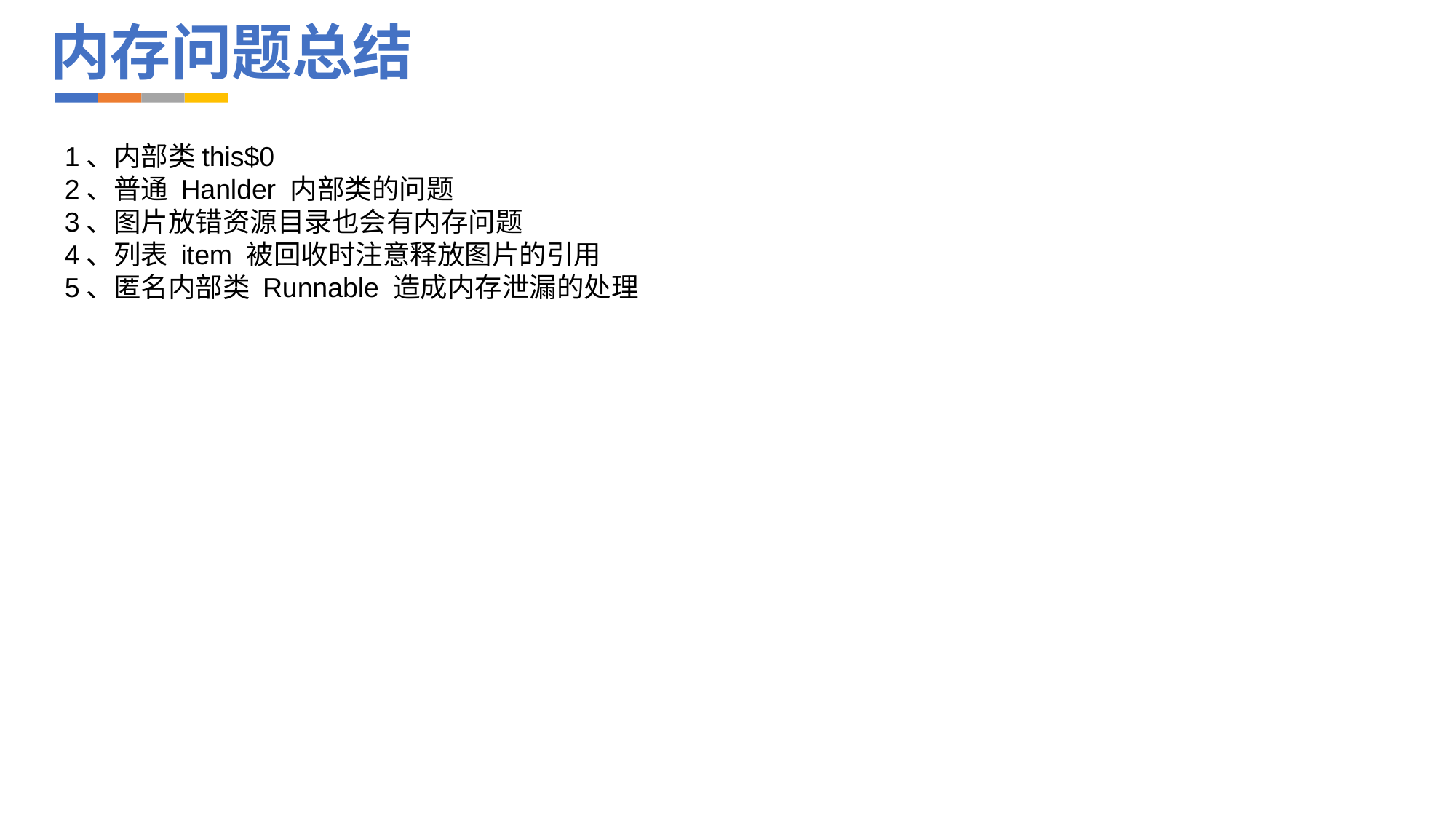

# 内存问题总结
1、内部类this$0
2、普通 Hanlder 内部类的问题
3、图片放错资源目录也会有内存问题
4、列表 item 被回收时注意释放图片的引用
5、匿名内部类 Runnable 造成内存泄漏的处理